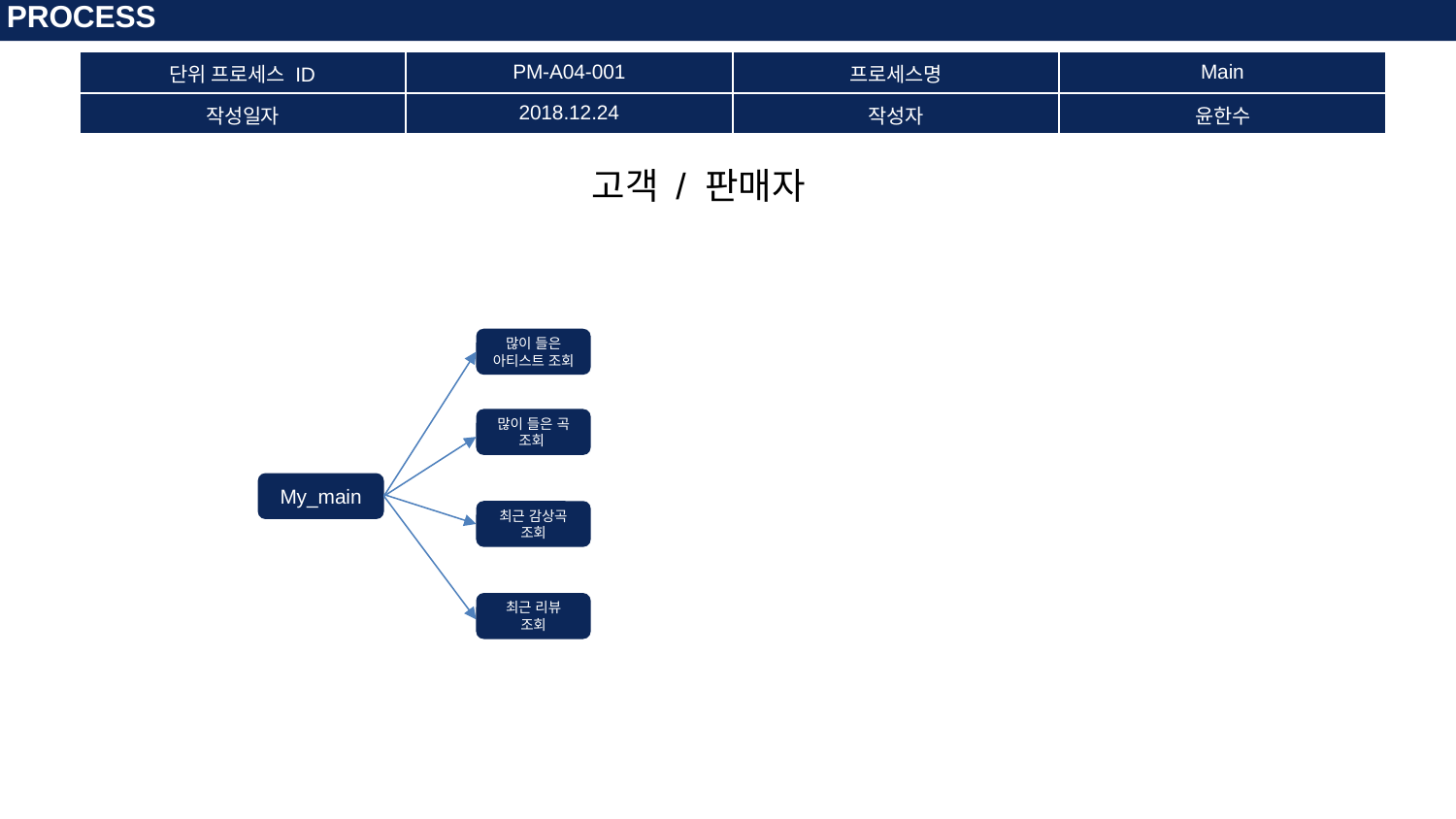

PROCESS
PROCESS
| 단위 프로세스 ID | PM-A04-001 | 프로세스명 | Main |
| --- | --- | --- | --- |
| 작성일자 | 2018.12.24 | 작성자 | 윤한수 |
고객 / 판매자
많이 들은 아티스트 조회
많이 들은 곡
조회
My_main
최근 감상곡
조회
최근 리뷰
조회